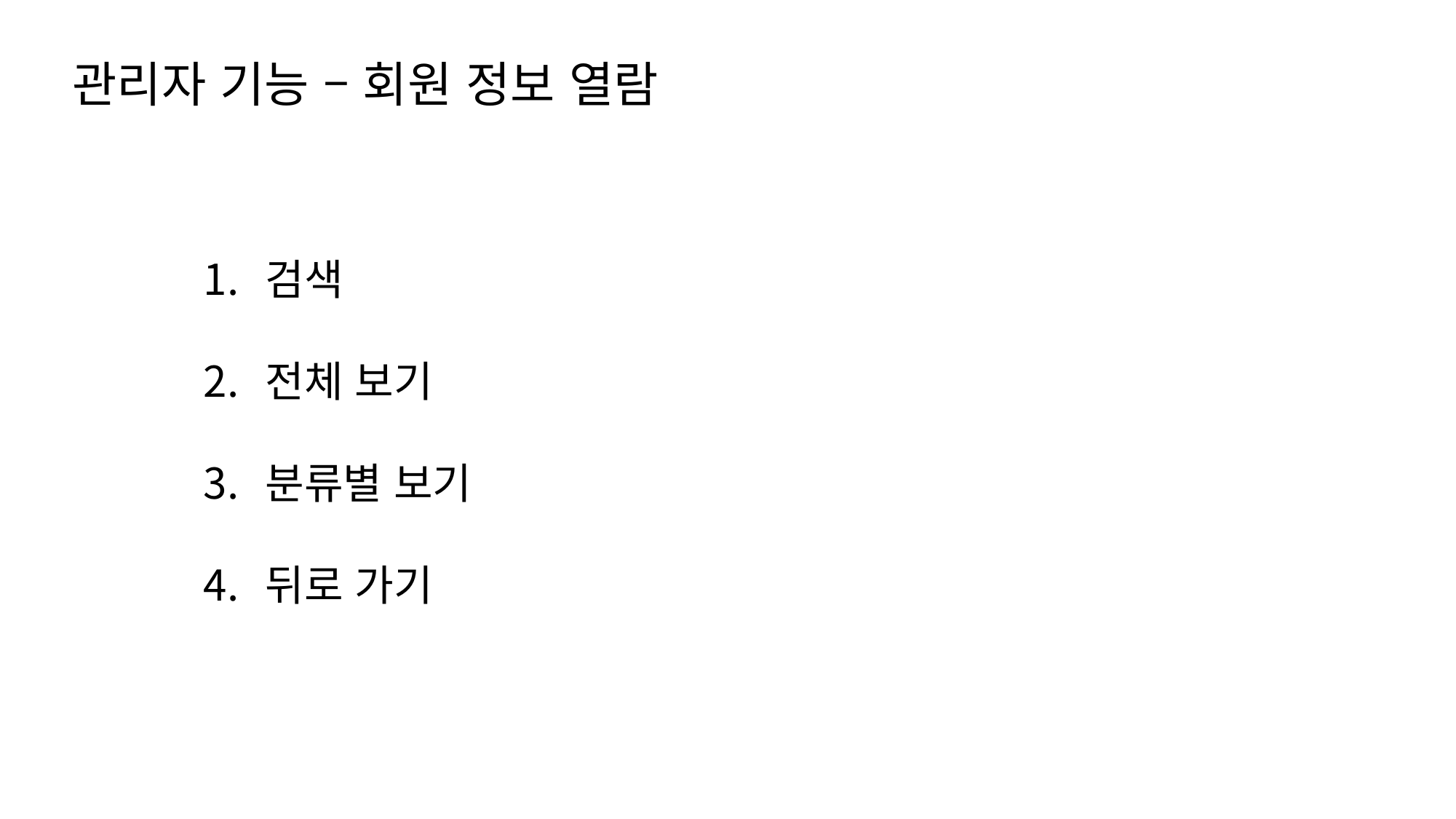

# 관리자 기능 – 회원 정보 열람
검색

전체 보기

분류별 보기

뒤로 가기